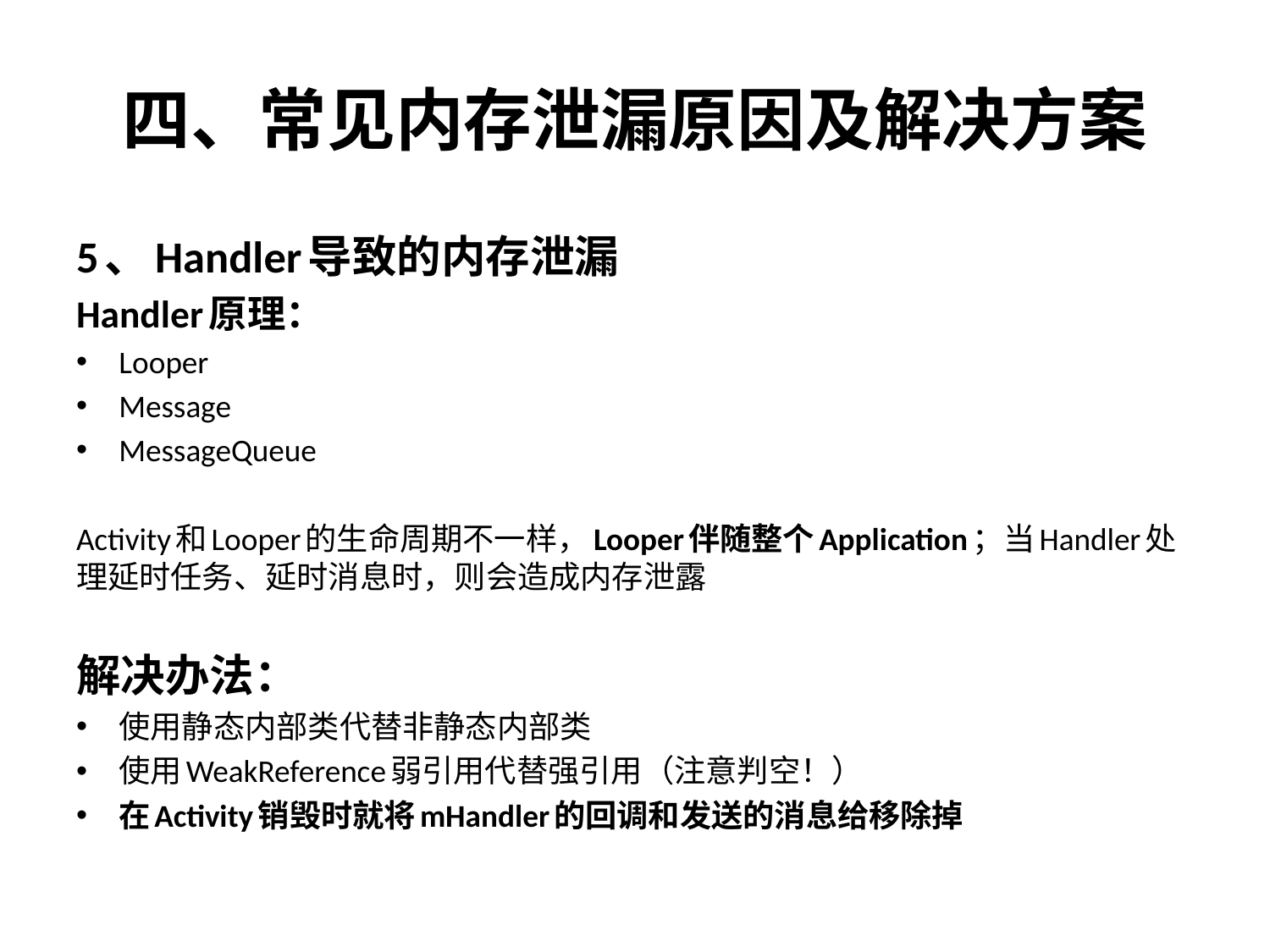

# 四、常见内存泄漏原因及解决方案
5、Handler导致的内存泄漏
Handler原理：
Looper
Message
MessageQueue

Activity和Looper的生命周期不一样，Looper伴随整个Application；当Handler处理延时任务、延时消息时，则会造成内存泄露

解决办法：
使用静态内部类代替非静态内部类
使用WeakReference弱引用代替强引用（注意判空！）
在Activity销毁时就将mHandler的回调和发送的消息给移除掉